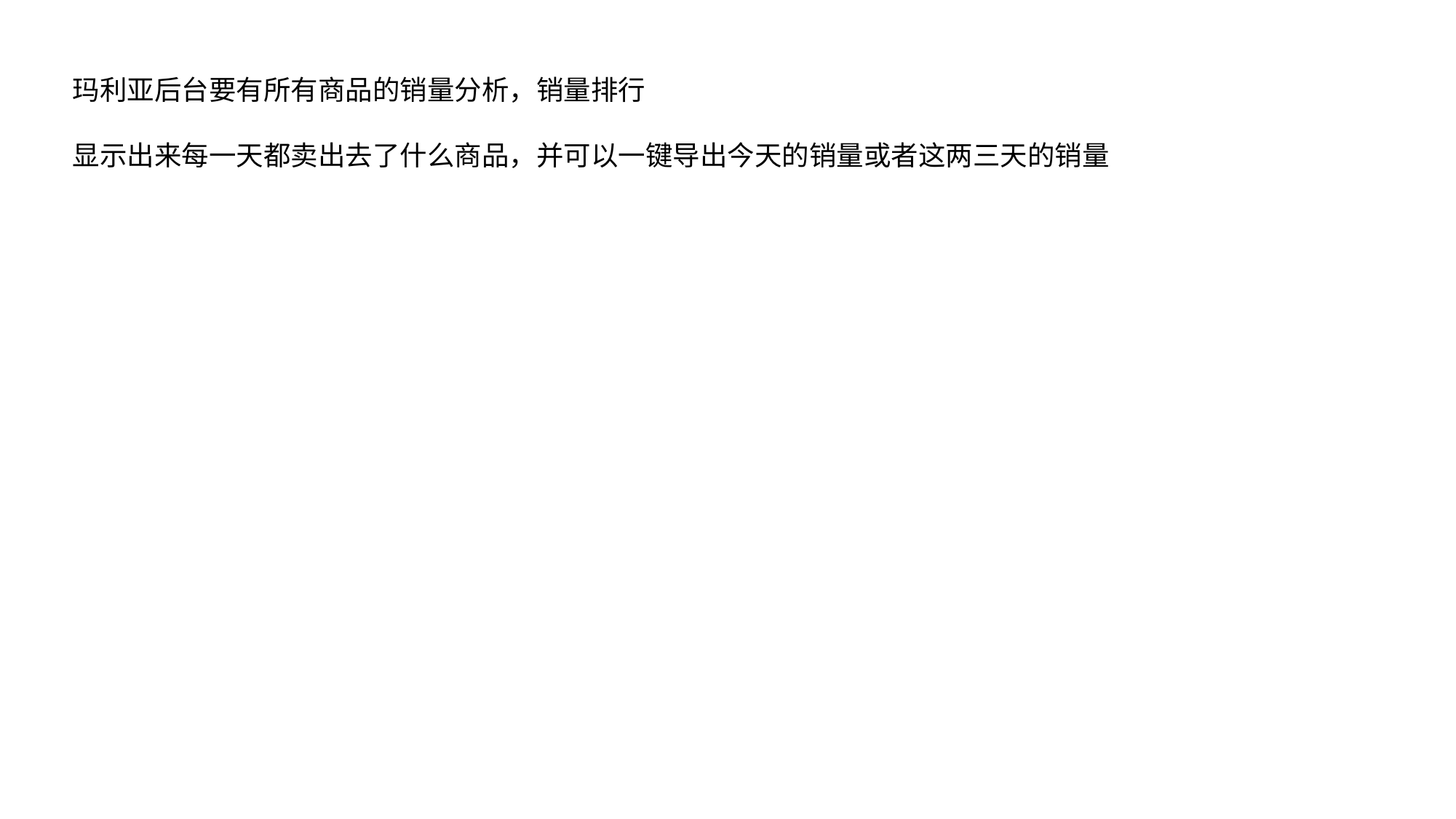

玛利亚后台要有所有商品的销量分析，销量排行

显示出来每一天都卖出去了什么商品，并可以一键导出今天的销量或者这两三天的销量